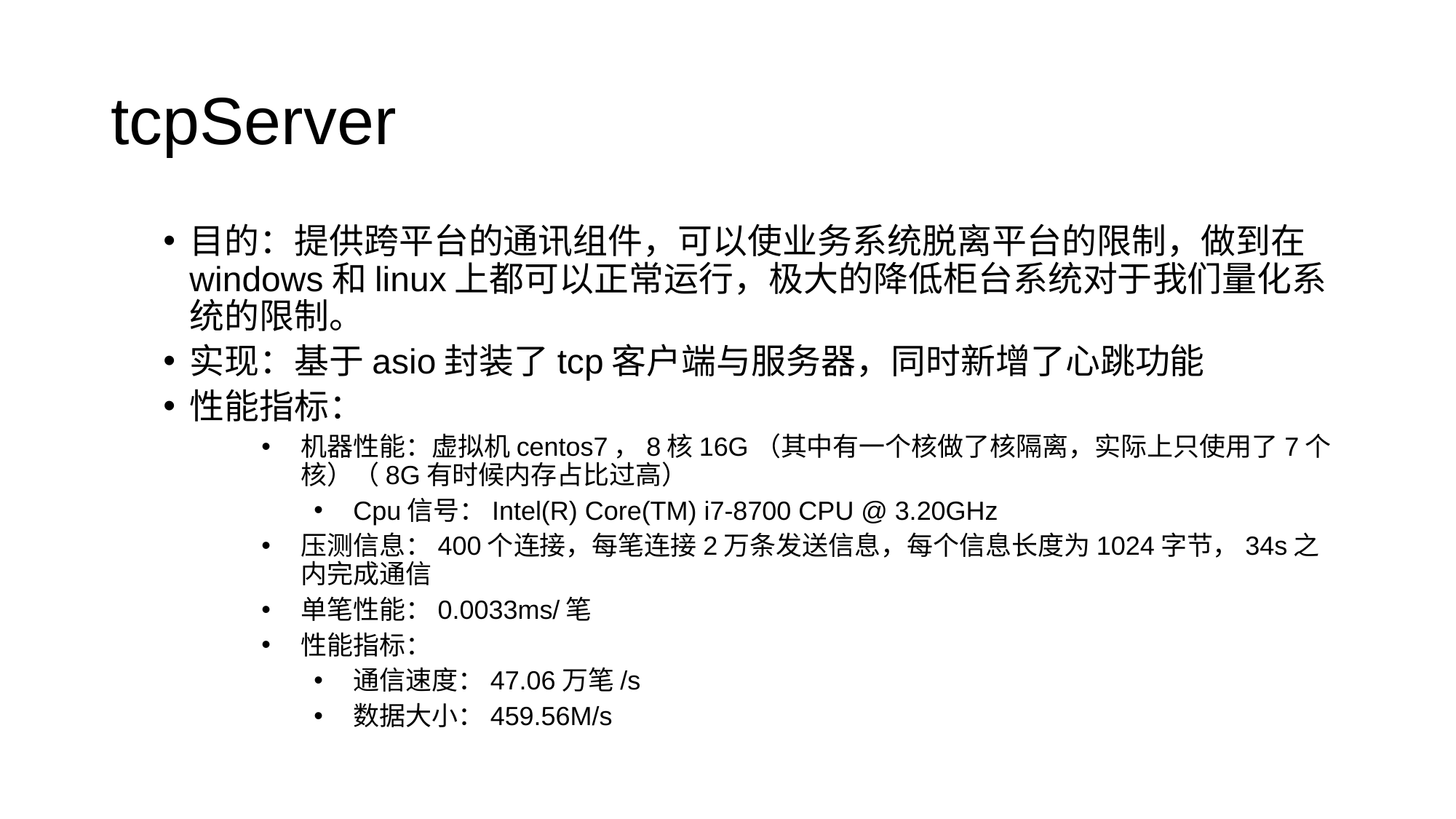

# tcpServer
目的：提供跨平台的通讯组件，可以使业务系统脱离平台的限制，做到在windows和linux上都可以正常运行，极大的降低柜台系统对于我们量化系统的限制。
实现：基于asio封装了tcp客户端与服务器，同时新增了心跳功能
性能指标：
机器性能：虚拟机centos7，8核16G（其中有一个核做了核隔离，实际上只使用了7个核）（8G有时候内存占比过高）
Cpu信号：Intel(R) Core(TM) i7-8700 CPU @ 3.20GHz
压测信息：400个连接，每笔连接2万条发送信息，每个信息长度为1024字节，34s之内完成通信
单笔性能：0.0033ms/笔
性能指标：
通信速度：47.06万笔/s
数据大小：459.56M/s